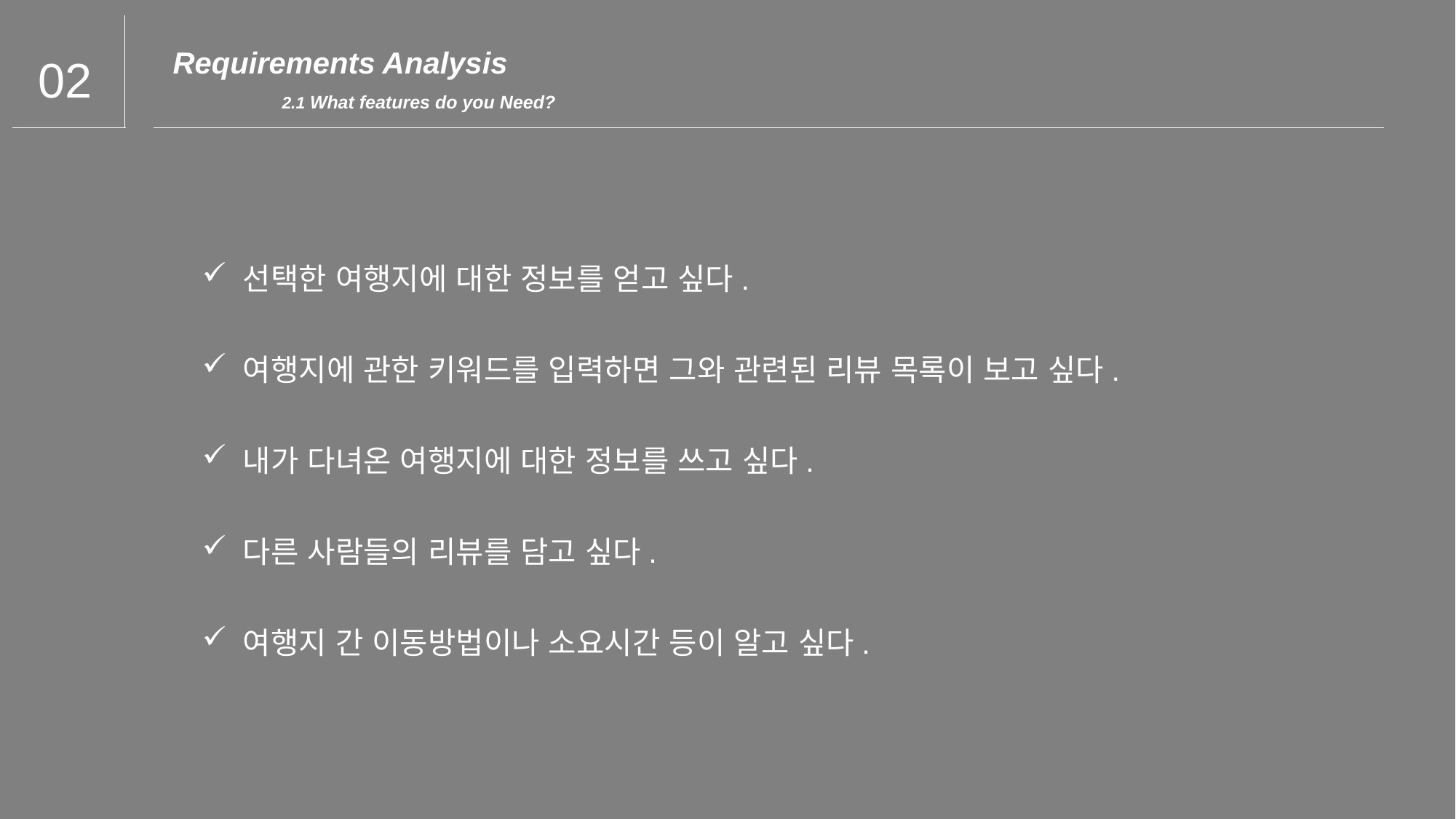

02
Requirements Analysis
	2.1 What features do you Need?
선택한 여행지에 대한 정보를 얻고 싶다.
여행지에 관한 키워드를 입력하면 그와 관련된 리뷰 목록이 보고 싶다.
내가 다녀온 여행지에 대한 정보를 쓰고 싶다.
다른 사람들의 리뷰를 담고 싶다.
여행지 간 이동방법이나 소요시간 등이 알고 싶다.